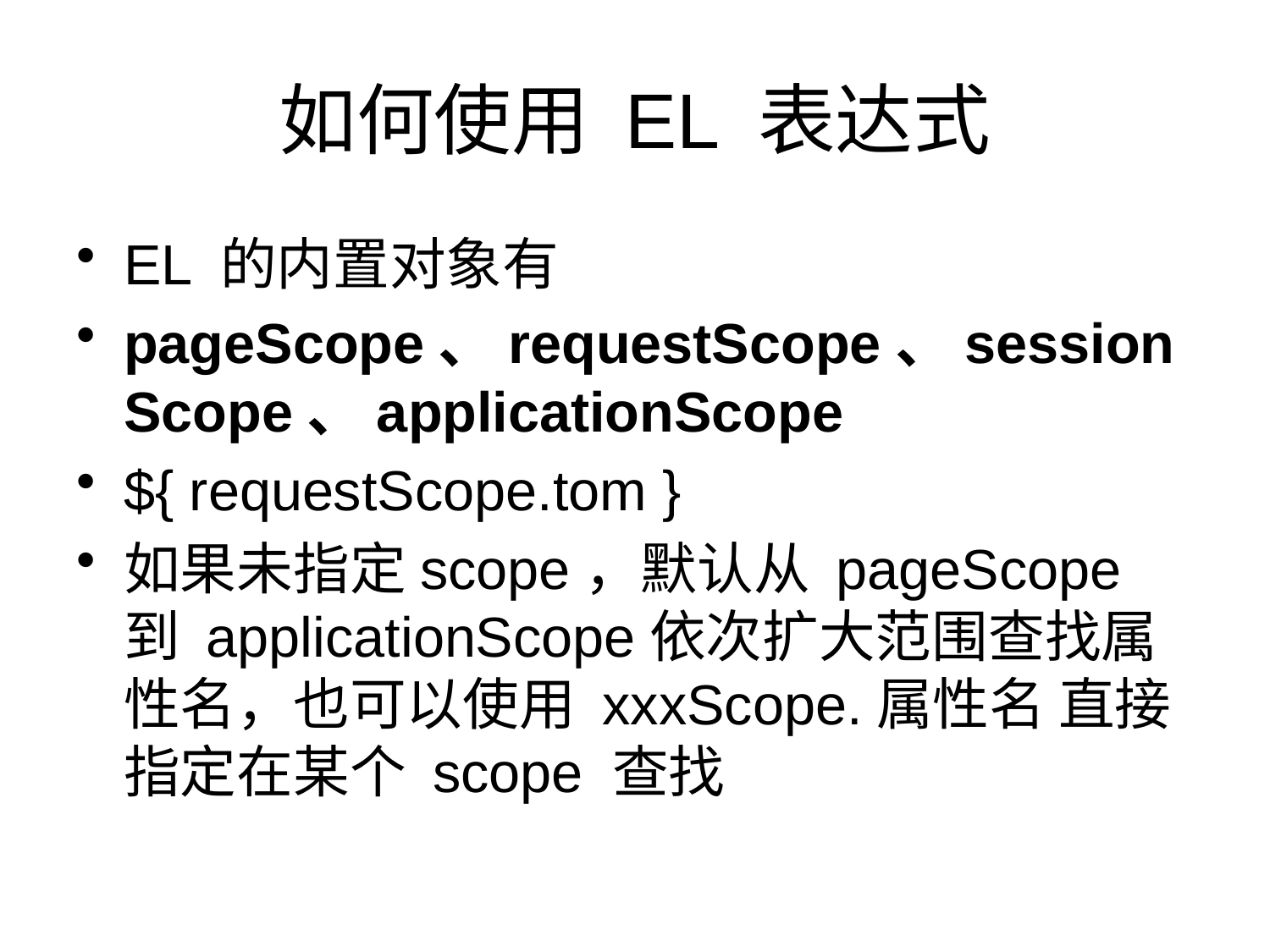

# 如何使用 EL 表达式
EL 的内置对象有
pageScope、requestScope、sessionScope、applicationScope
${ requestScope.tom }
如果未指定scope，默认从 pageScope 到 applicationScope依次扩大范围查找属性名，也可以使用 xxxScope.属性名 直接指定在某个 scope 查找